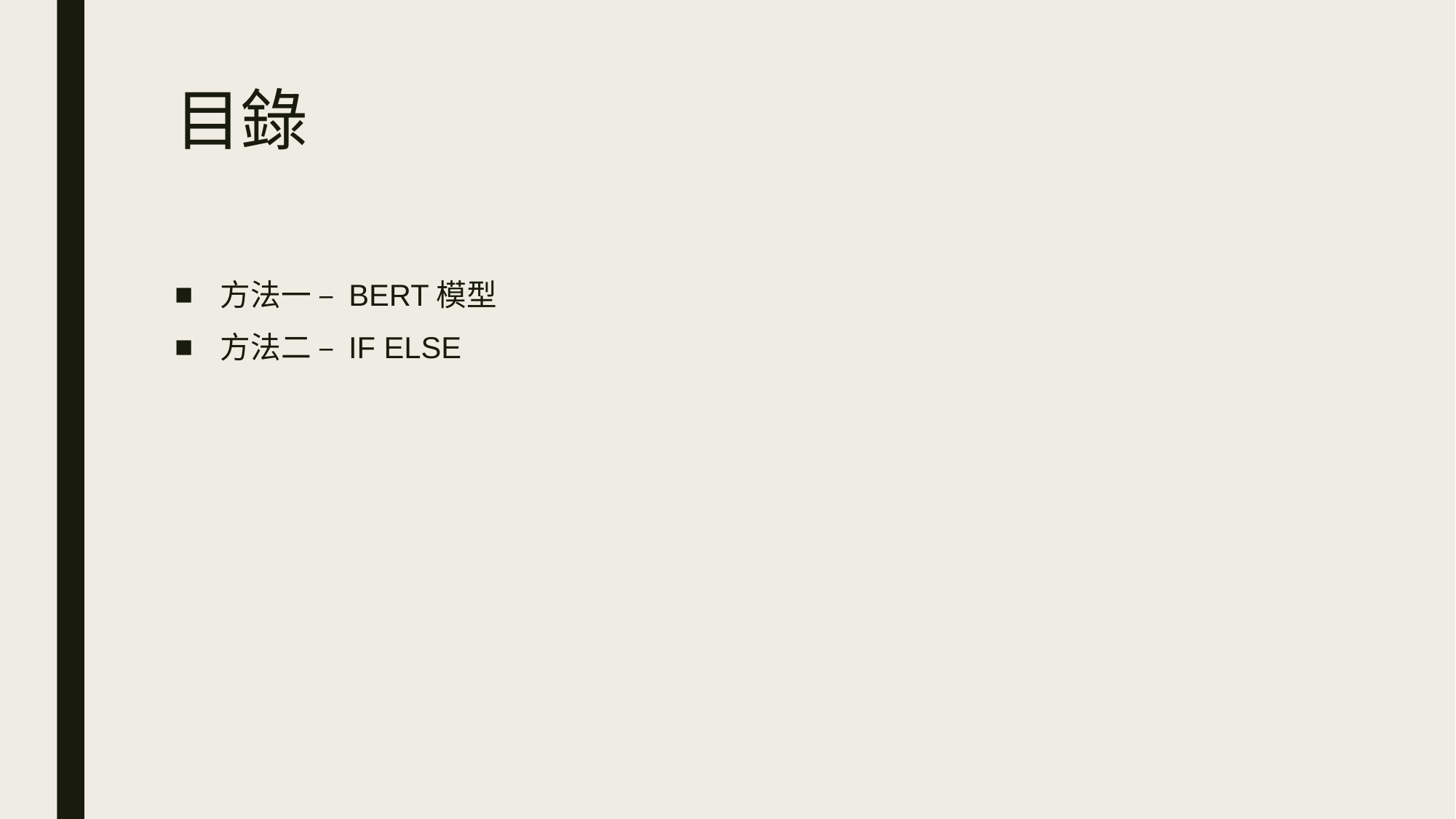

# 目錄
方法一 – BERT模型
方法二 – IF ELSE